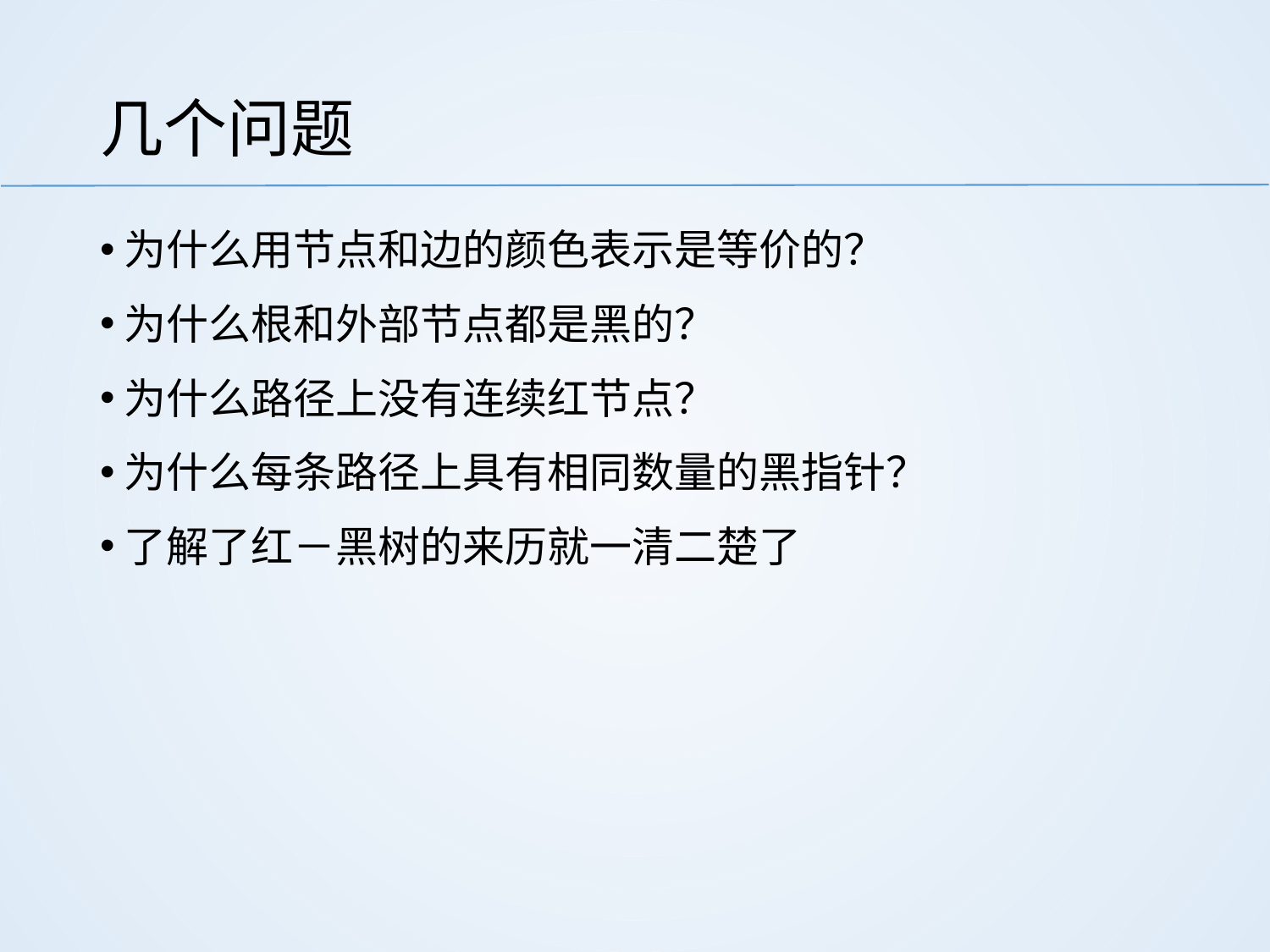

# 几个问题
为什么用节点和边的颜色表示是等价的？
为什么根和外部节点都是黑的？
为什么路径上没有连续红节点？
为什么每条路径上具有相同数量的黑指针？
了解了红－黑树的来历就一清二楚了
146